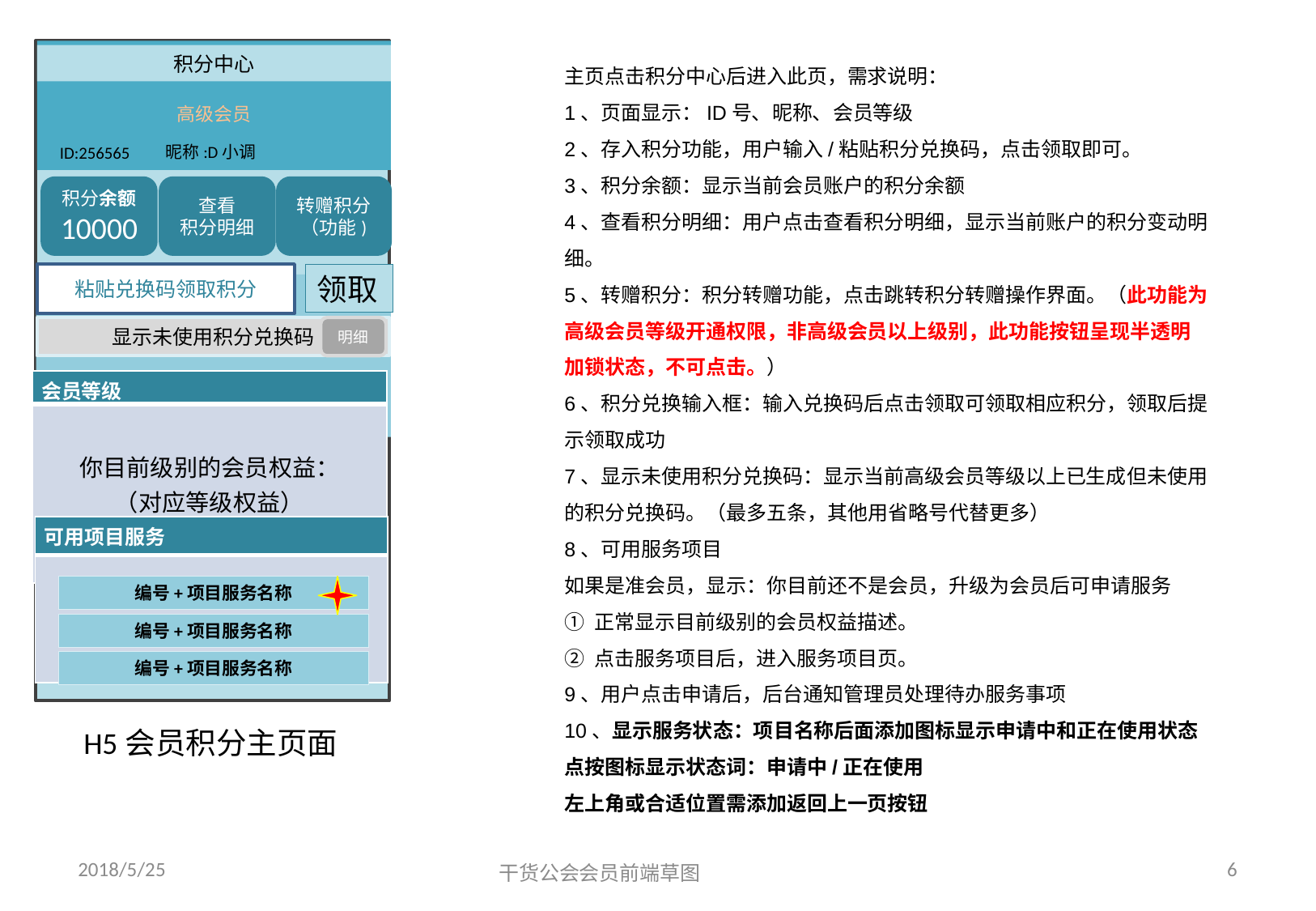

积分中心
主页点击积分中心后进入此页，需求说明：
1、页面显示：ID号、昵称、会员等级
2、存入积分功能，用户输入/粘贴积分兑换码，点击领取即可。
3、积分余额：显示当前会员账户的积分余额
4、查看积分明细：用户点击查看积分明细，显示当前账户的积分变动明细。
5、转赠积分：积分转赠功能，点击跳转积分转赠操作界面。（此功能为高级会员等级开通权限，非高级会员以上级别，此功能按钮呈现半透明加锁状态，不可点击。）
6、积分兑换输入框：输入兑换码后点击领取可领取相应积分，领取后提示领取成功
7、显示未使用积分兑换码：显示当前高级会员等级以上已生成但未使用的积分兑换码。（最多五条，其他用省略号代替更多）
8、可用服务项目
如果是准会员，显示：你目前还不是会员，升级为会员后可申请服务
正常显示目前级别的会员权益描述。
点击服务项目后，进入服务项目页。
9、用户点击申请后，后台通知管理员处理待办服务事项
10、显示服务状态：项目名称后面添加图标显示申请中和正在使用状态
点按图标显示状态词：申请中/正在使用
左上角或合适位置需添加返回上一页按钮

高级会员
昵称:D小调
ID:256565
积分余额
10000
查看
积分明细
转赠积分
（功能)

粘贴兑换码领取积分
领取

显示未使用积分兑换码
明细
| 会员等级 |
| --- |
| 你目前级别的会员权益： （对应等级权益） |
| 可用项目服务 |
| --- |
|  |
编号+项目服务名称

编号+项目服务名称
编号+项目服务名称
H5会员积分主页面
2018/5/25
6
干货公会会员前端草图